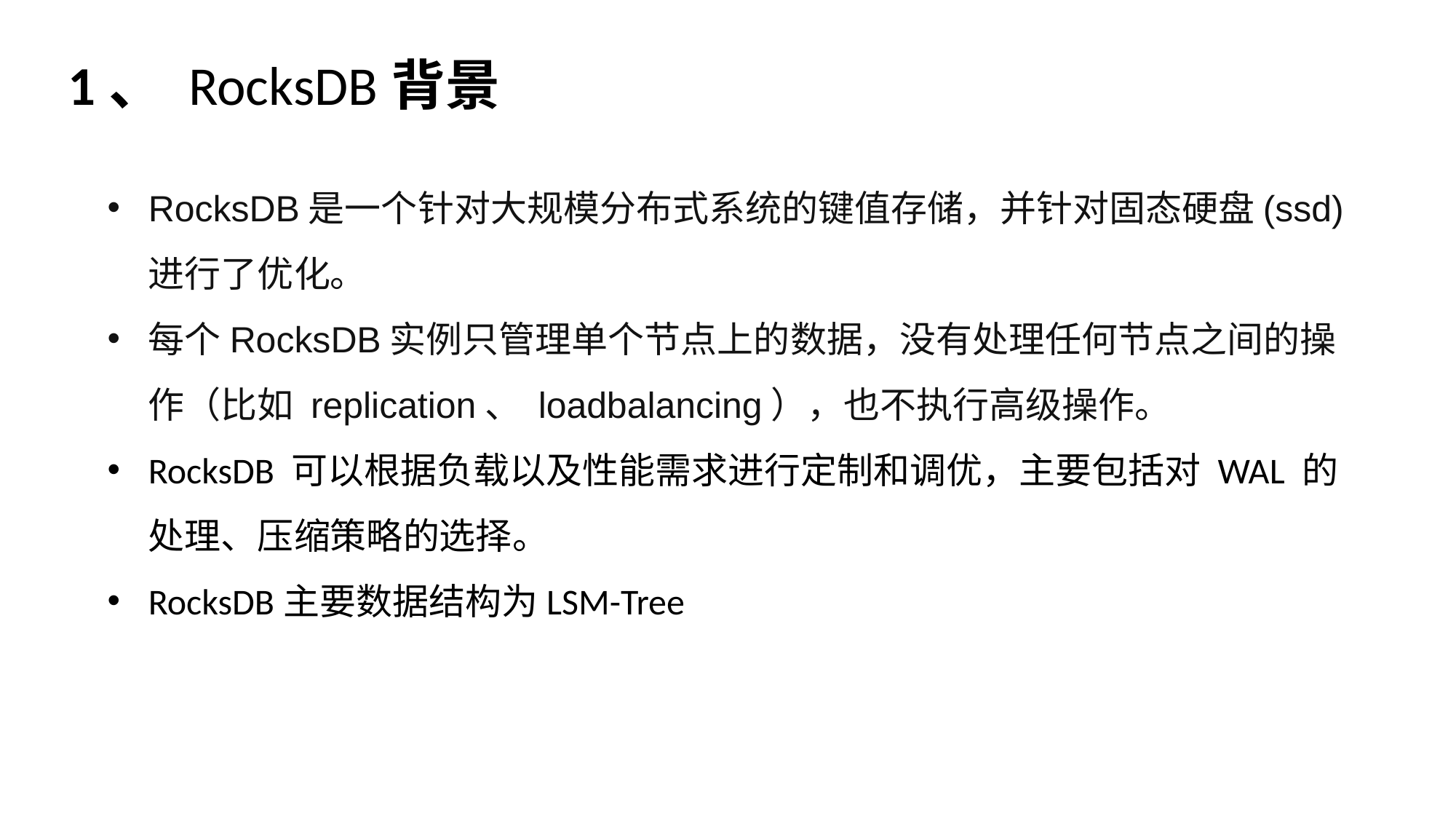

1、 RocksDB背景
RocksDB是一个针对大规模分布式系统的键值存储，并针对固态硬盘(ssd)进行了优化。
每个RocksDB实例只管理单个节点上的数据，没有处理任何节点之间的操作（比如 replication、 loadbalancing），也不执行高级操作。
RocksDB 可以根据负载以及性能需求进行定制和调优，主要包括对 WAL 的处理、压缩策略的选择。
RocksDB主要数据结构为LSM-Tree